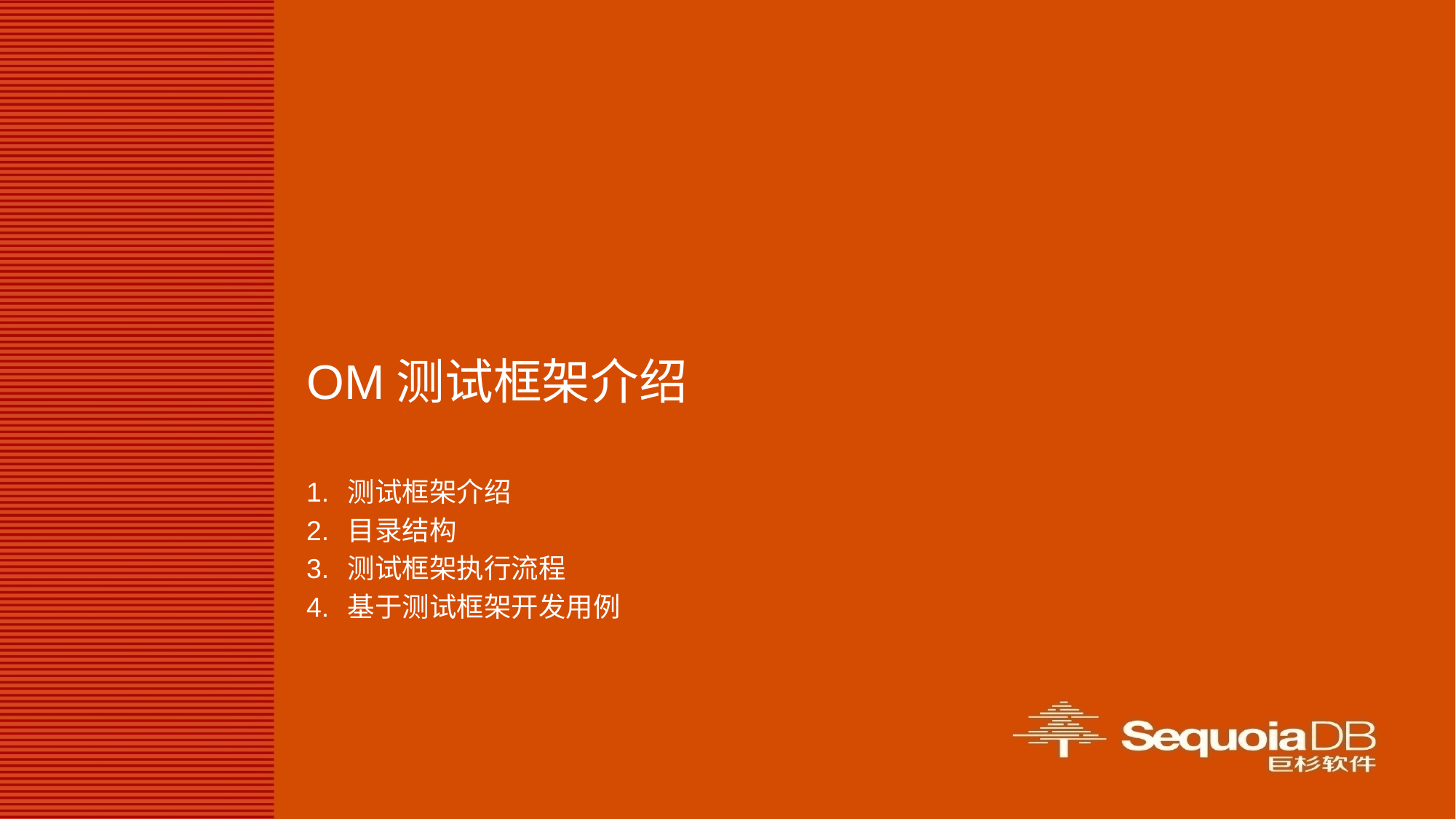

# OM测试框架介绍
测试框架介绍
目录结构
测试框架执行流程
基于测试框架开发用例